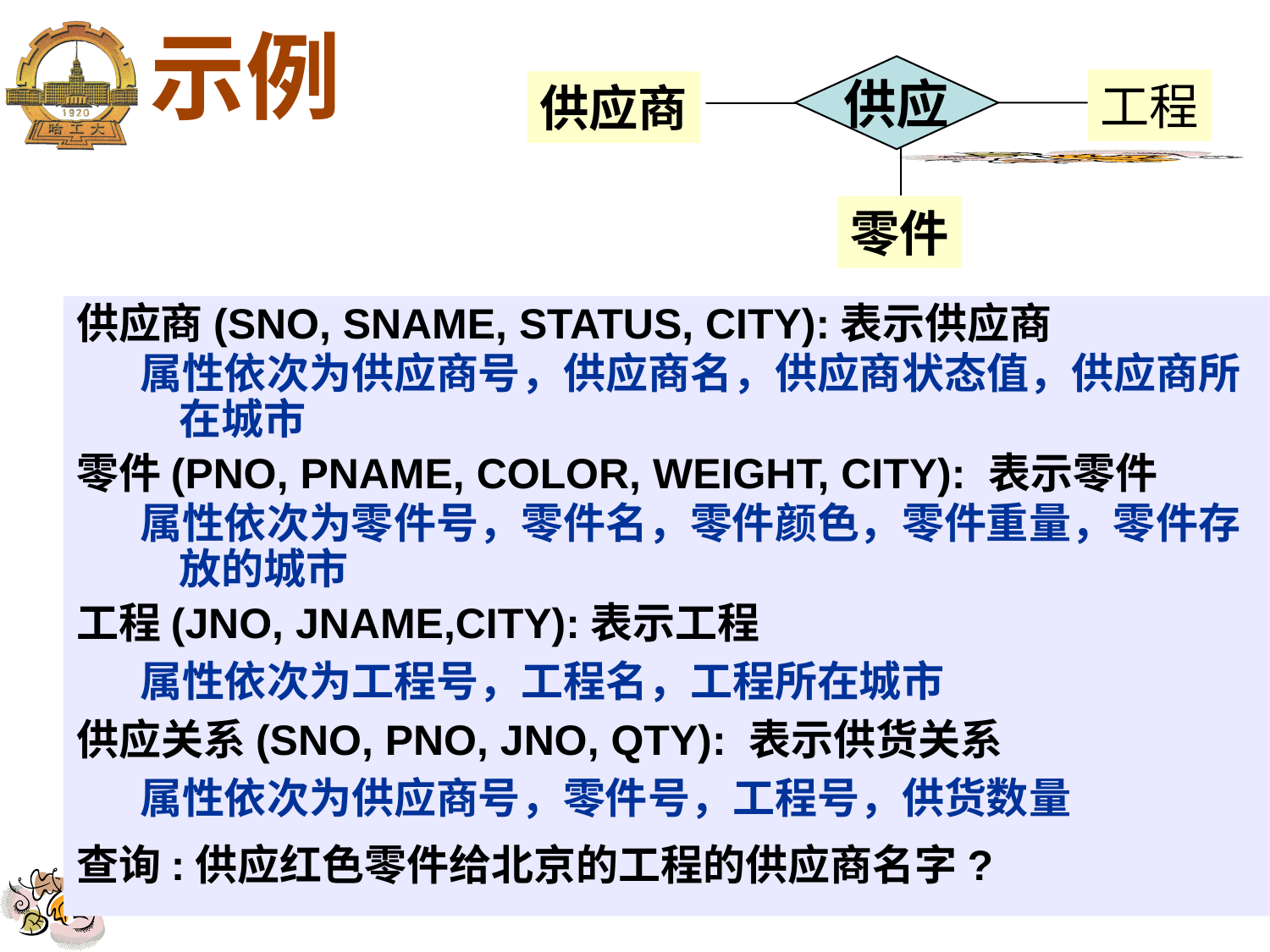

# 示例
供应
工程
供应商

零件
供应商(SNO, SNAME, STATUS, CITY):表示供应商
属性依次为供应商号，供应商名，供应商状态值，供应商所在城市
零件(PNO, PNAME, COLOR, WEIGHT, CITY): 表示零件
属性依次为零件号，零件名，零件颜色，零件重量，零件存放的城市
工程(JNO, JNAME,CITY):表示工程
属性依次为工程号，工程名，工程所在城市
供应关系(SNO, PNO, JNO, QTY): 表示供货关系
属性依次为供应商号，零件号，工程号，供货数量
查询:供应红色零件给北京的工程的供应商名字?